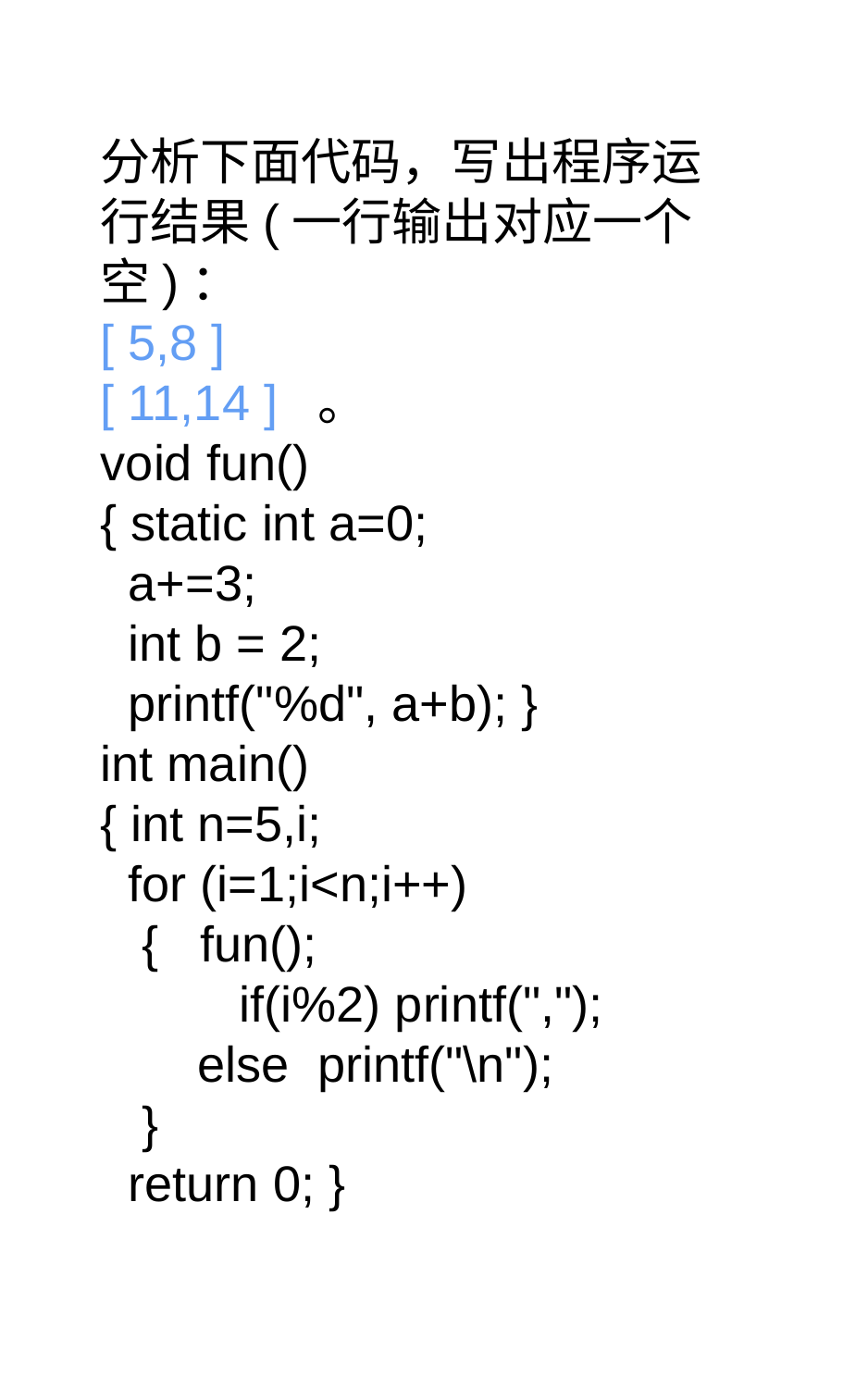

分析下面代码，写出程序运行结果(一行输出对应一个空)：
[ 5,8 ]
[ 11,14 ]  。
void fun()
{ static int a=0;
  a+=3;
  int b = 2;
  printf("%d", a+b); }
int main()
{ int n=5,i;
  for (i=1;i<n;i++)
   {   fun();
   	if(i%2) printf(",");
       else  printf("\n");
   }
  return 0; }